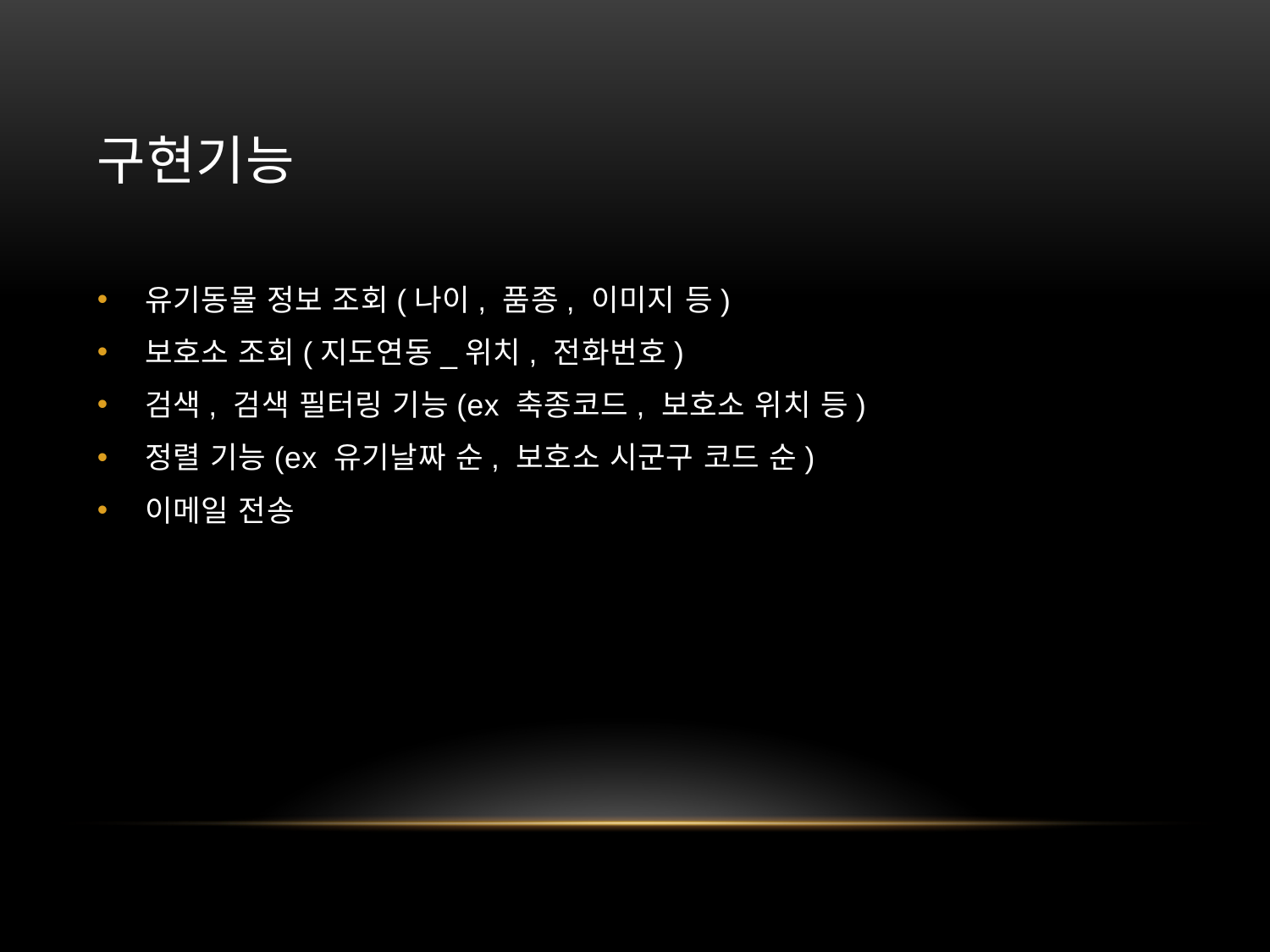

# 구현기능

유기동물 정보 조회(나이, 품종, 이미지 등)
보호소 조회(지도연동_위치, 전화번호)
검색, 검색 필터링 기능(ex 축종코드, 보호소 위치 등)
정렬 기능(ex 유기날짜 순, 보호소 시군구 코드 순)
이메일 전송